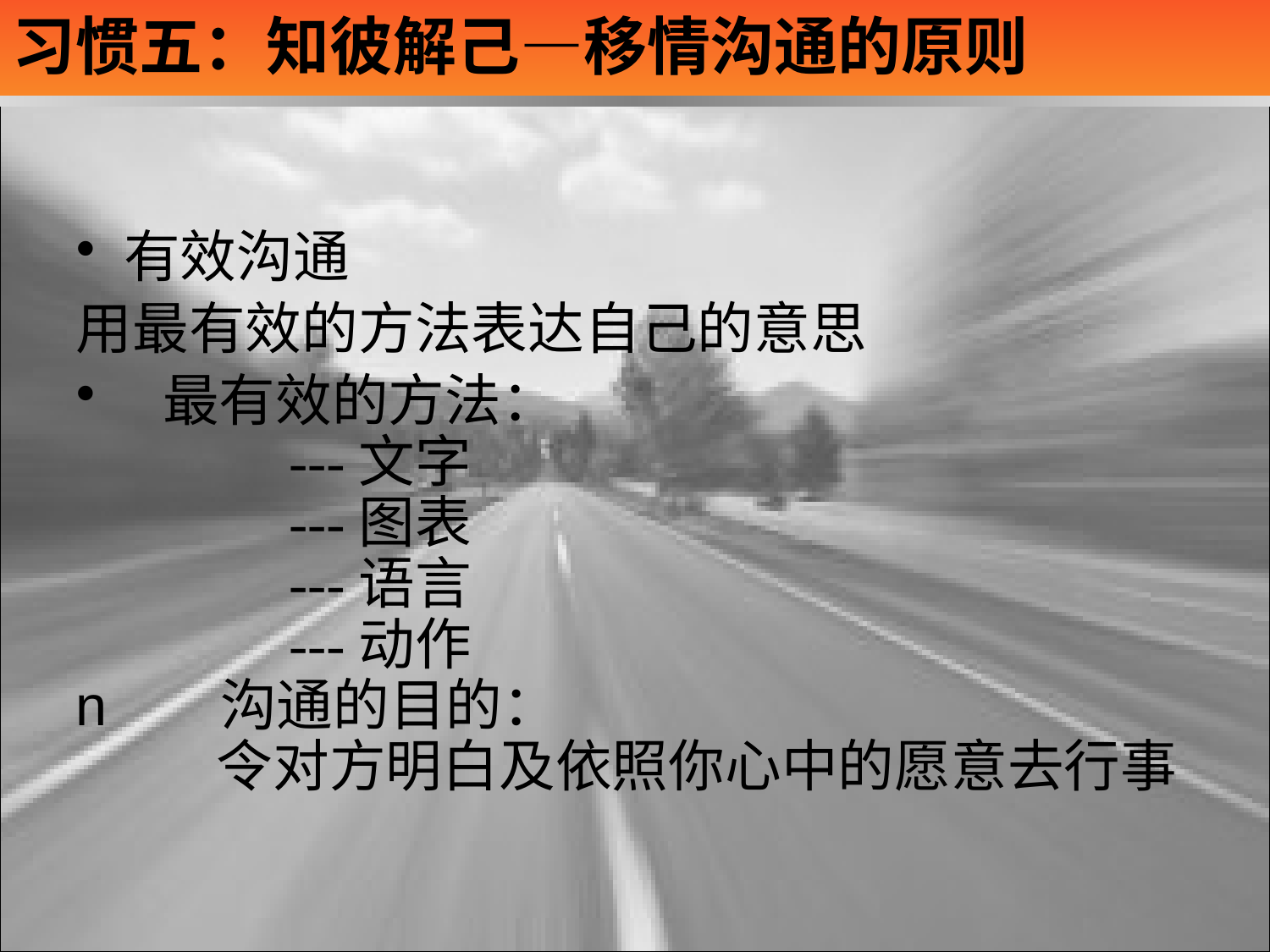

# 习惯五：知彼解己—移情沟通的原则
有效沟通
用最有效的方法表达自己的意思
  最有效的方法：
               ---文字
               ---图表
               ---语言
               ---动作
n       沟通的目的：
          令对方明白及依照你心中的愿意去行事